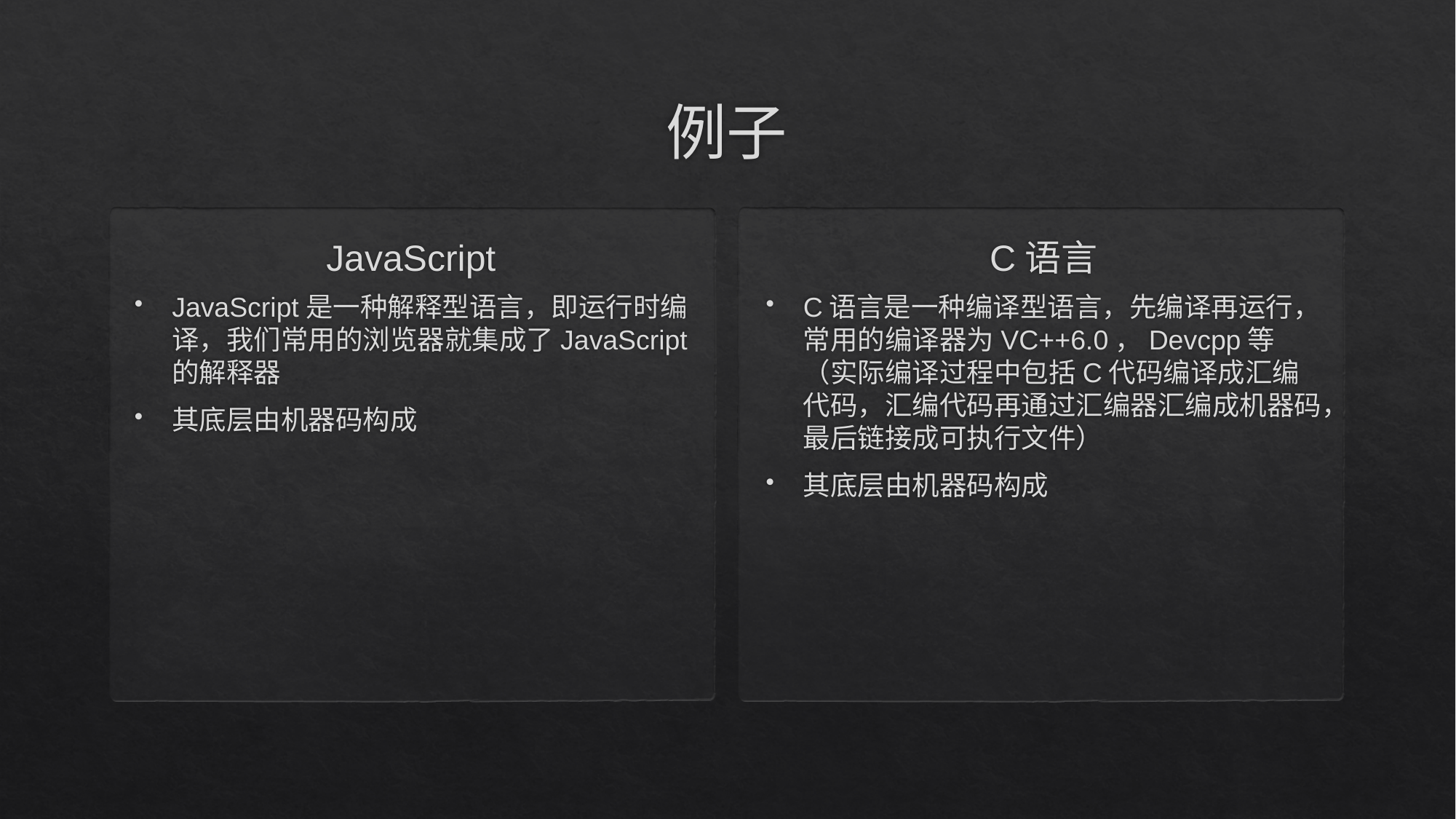

# 例子
JavaScript
C语言
JavaScript是一种解释型语言，即运行时编译，我们常用的浏览器就集成了JavaScript的解释器
其底层由机器码构成
C语言是一种编译型语言，先编译再运行，常用的编译器为VC++6.0，Devcpp等（实际编译过程中包括C代码编译成汇编代码，汇编代码再通过汇编器汇编成机器码，最后链接成可执行文件）
其底层由机器码构成